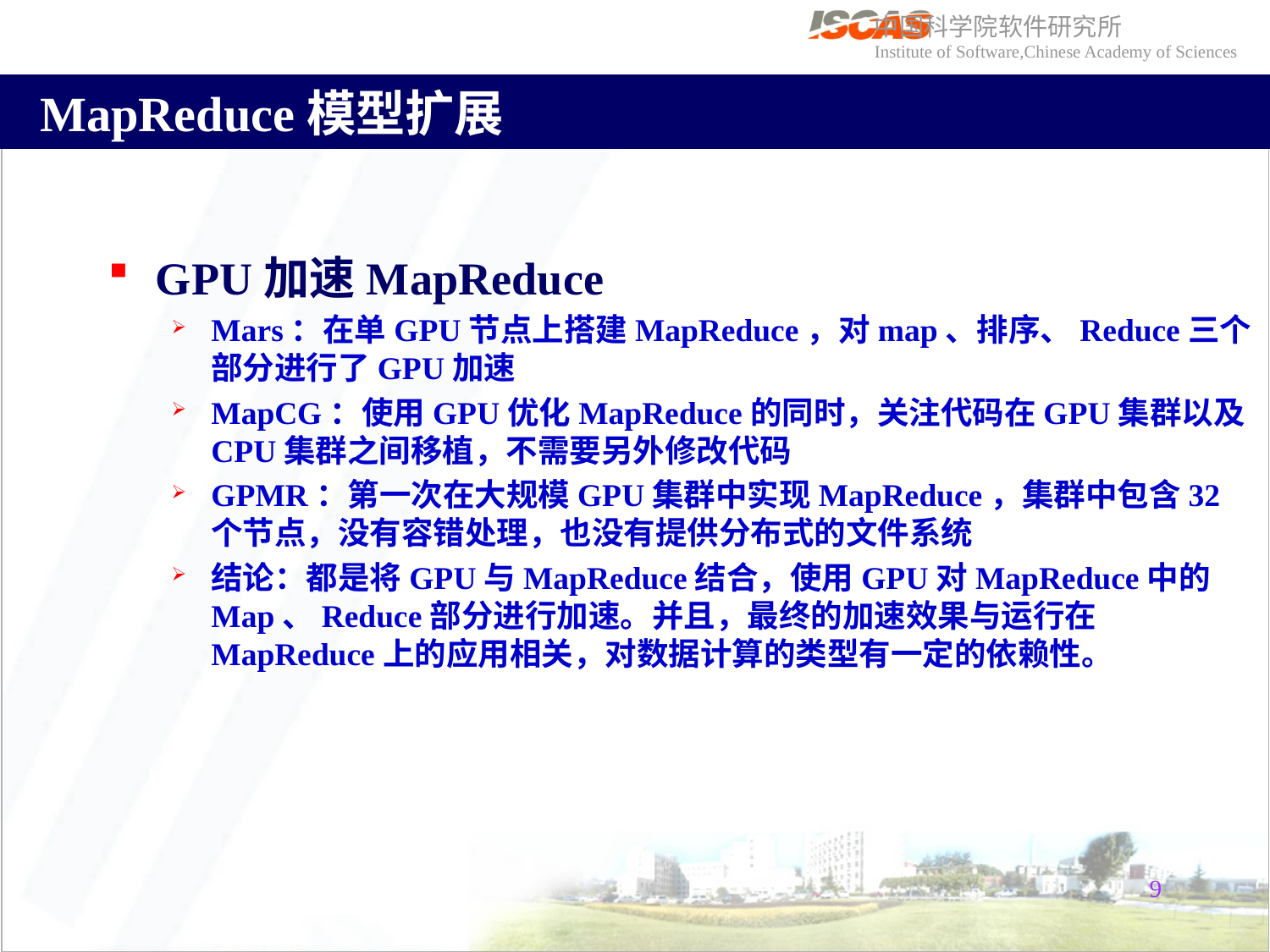

# MapReduce模型扩展
GPU加速MapReduce
Mars：在单GPU节点上搭建MapReduce，对map、排序、Reduce三个部分进行了GPU加速
MapCG：使用GPU优化MapReduce的同时，关注代码在GPU集群以及CPU集群之间移植，不需要另外修改代码
GPMR：第一次在大规模GPU集群中实现MapReduce，集群中包含32个节点，没有容错处理，也没有提供分布式的文件系统
结论：都是将GPU与MapReduce结合，使用GPU对MapReduce中的Map、Reduce部分进行加速。并且，最终的加速效果与运行在MapReduce上的应用相关，对数据计算的类型有一定的依赖性。

9